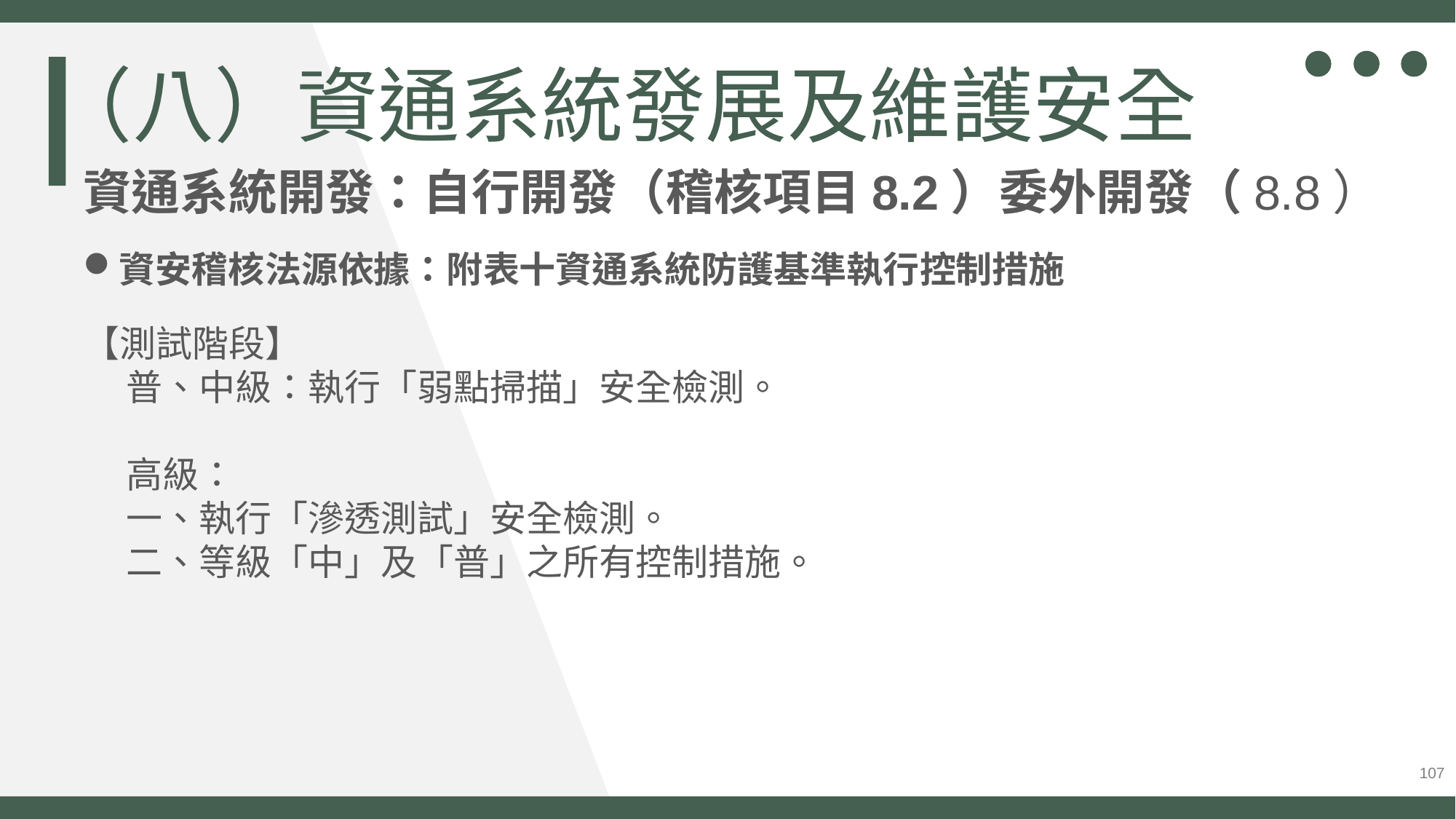

（八）資通系統發展及維護安全
資通系統開發：自行開發（稽核項目8.2）委外開發（8.8）
資安稽核法源依據：附表十資通系統防護基準執行控制措施
【測試階段】
普、中級：執行「弱點掃描」安全檢測。

高級：
一、執行「滲透測試」安全檢測。
二、等級「中」及「普」之所有控制措施。
107